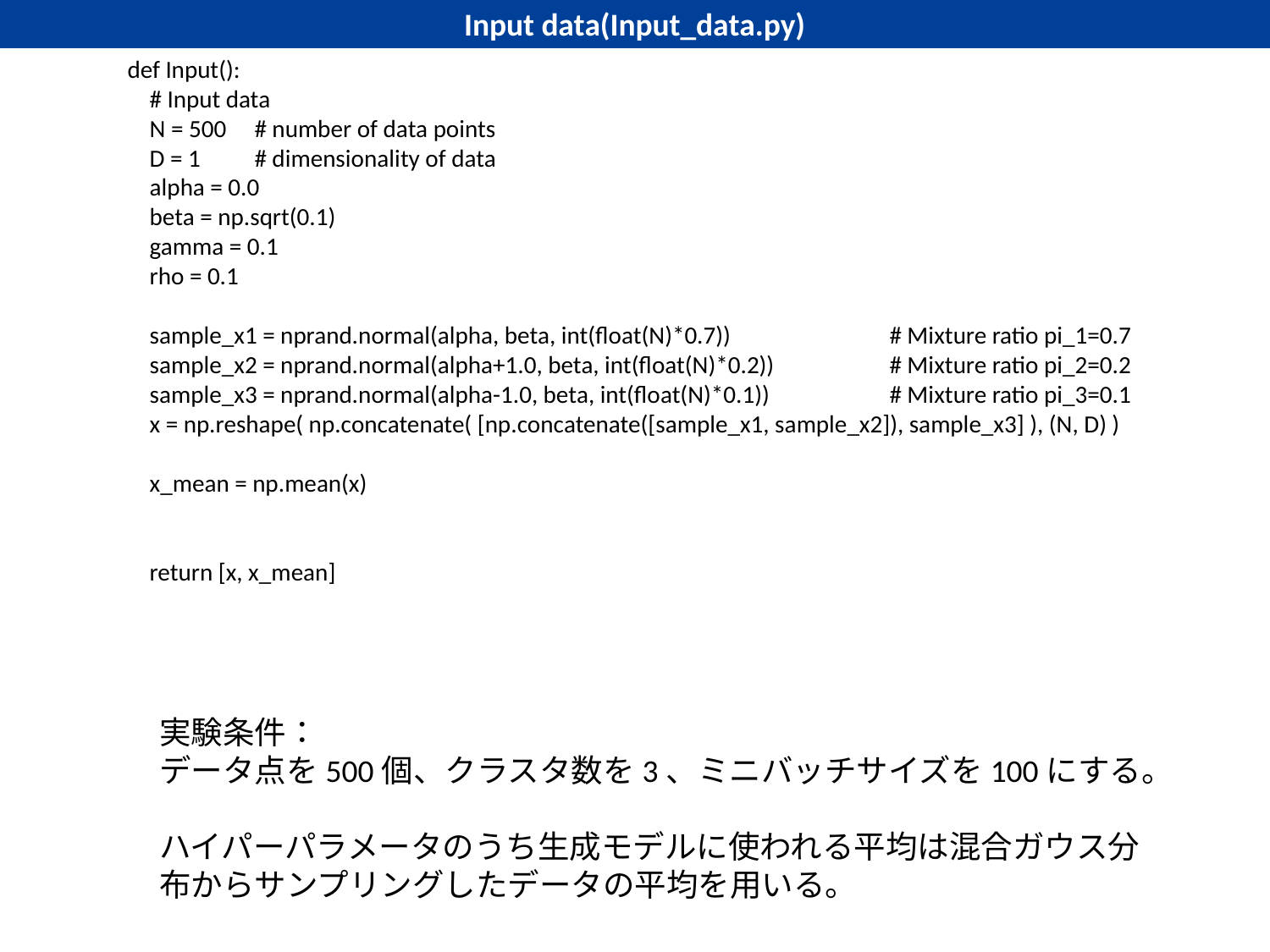

Input data(Input_data.py)
def Input():
    # Input data
    N = 500  	# number of data points
    D = 1     	# dimensionality of data
    alpha = 0.0
    beta = np.sqrt(0.1)
    gamma = 0.1
    rho = 0.1

    sample_x1 = nprand.normal(alpha, beta, int(float(N)*0.7))		# Mixture ratio pi_1=0.7
    sample_x2 = nprand.normal(alpha+1.0, beta, int(float(N)*0.2))	# Mixture ratio pi_2=0.2
    sample_x3 = nprand.normal(alpha-1.0, beta, int(float(N)*0.1))	# Mixture ratio pi_3=0.1
    x = np.reshape( np.concatenate( [np.concatenate([sample_x1, sample_x2]), sample_x3] ), (N, D) )

    x_mean = np.mean(x)

    return [x, x_mean]
実験条件：
データ点を500個、クラスタ数を3、ミニバッチサイズを100にする。

ハイパーパラメータのうち生成モデルに使われる平均は混合ガウス分布からサンプリングしたデータの平均を用いる。